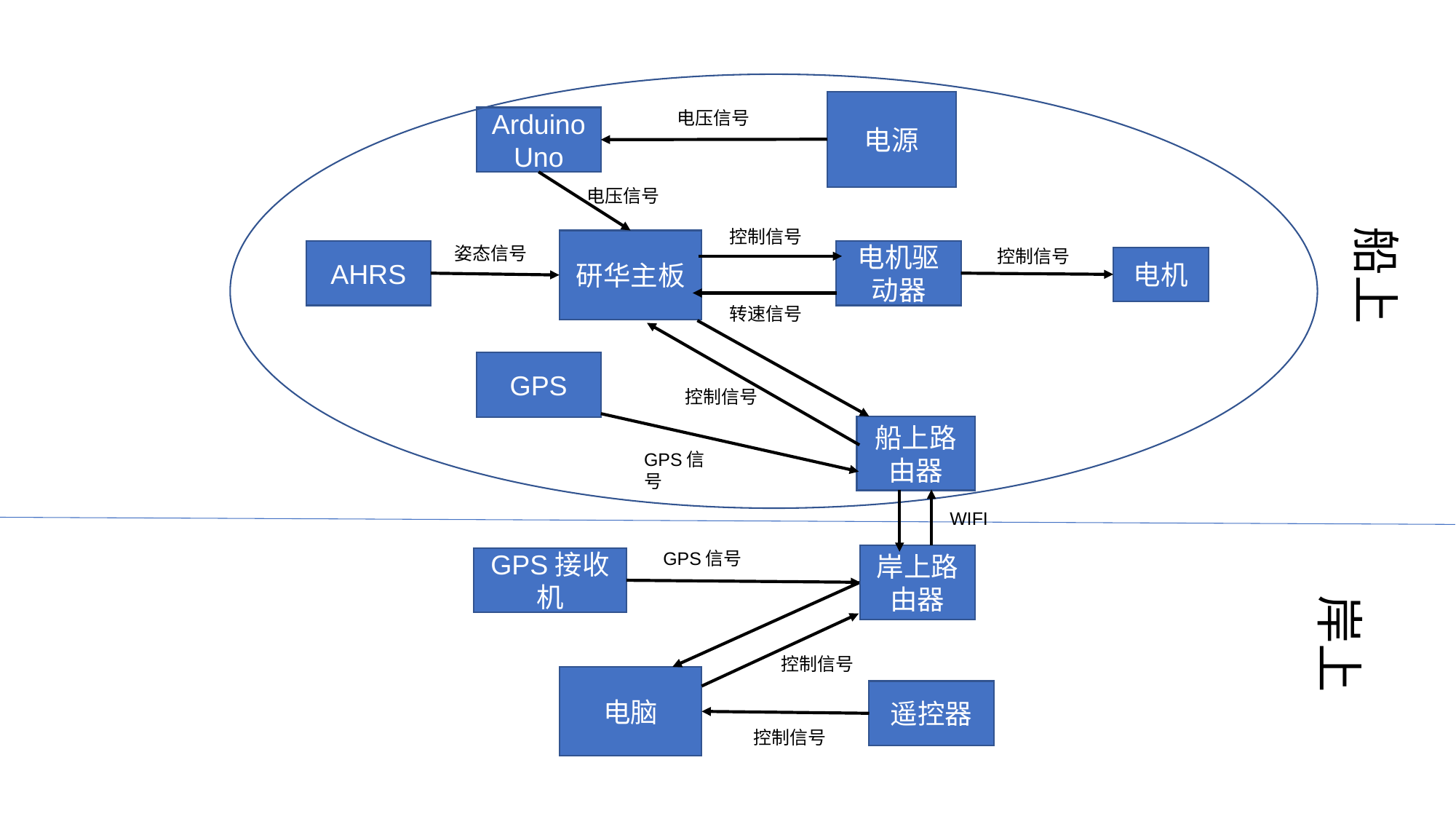

电源
电压信号
Arduino Uno
电压信号
船上
控制信号
研华主板
姿态信号
控制信号
AHRS
电机驱动器
电机
转速信号
GPS
控制信号
船上路由器
GPS信号
WIFI
GPS信号
岸上路由器
GPS接收机
岸上
控制信号
电脑
遥控器
控制信号